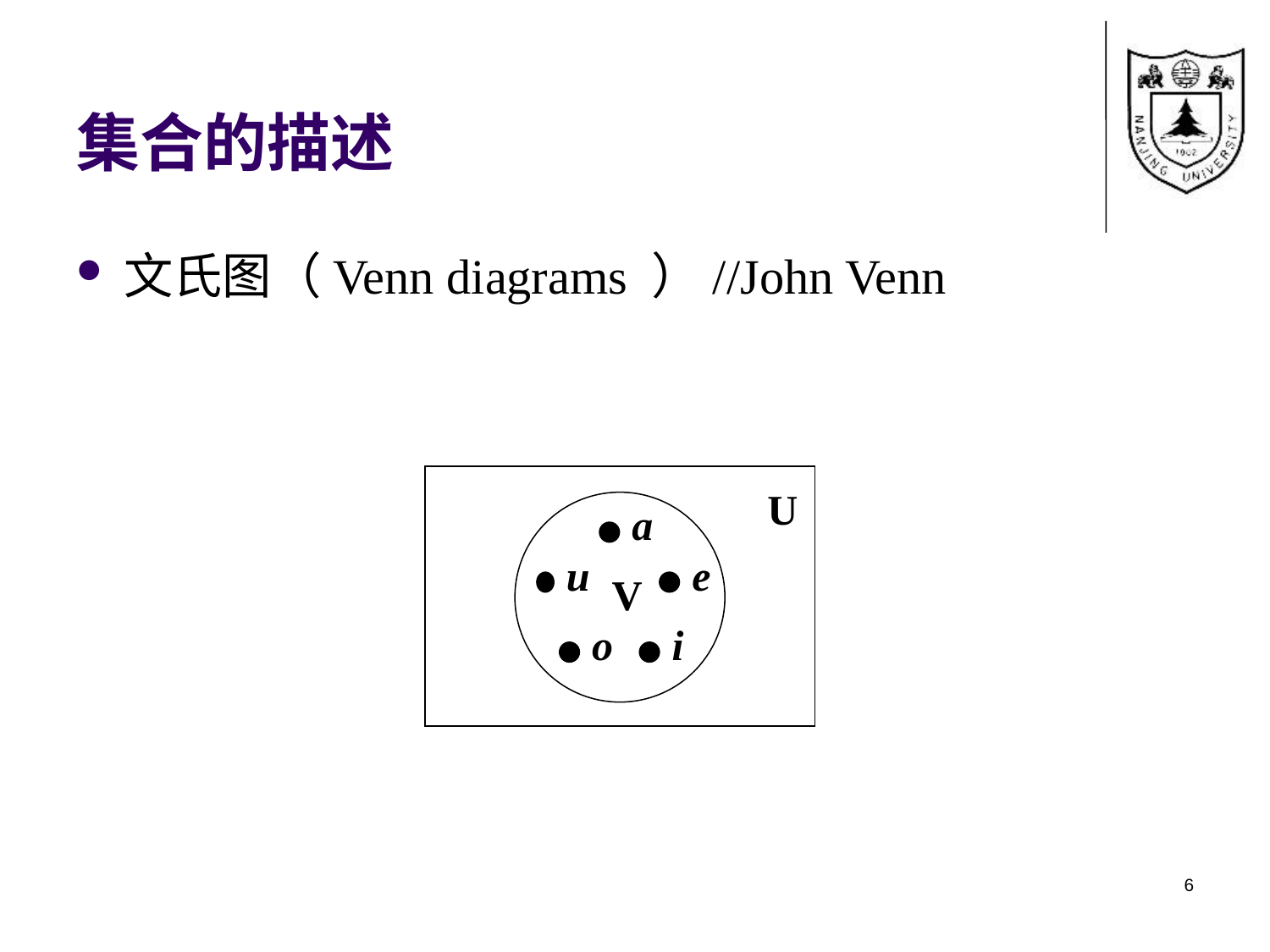

# 集合的描述
文氏图（Venn diagrams ）//John Venn

U

a

u

e

V
o

i

6